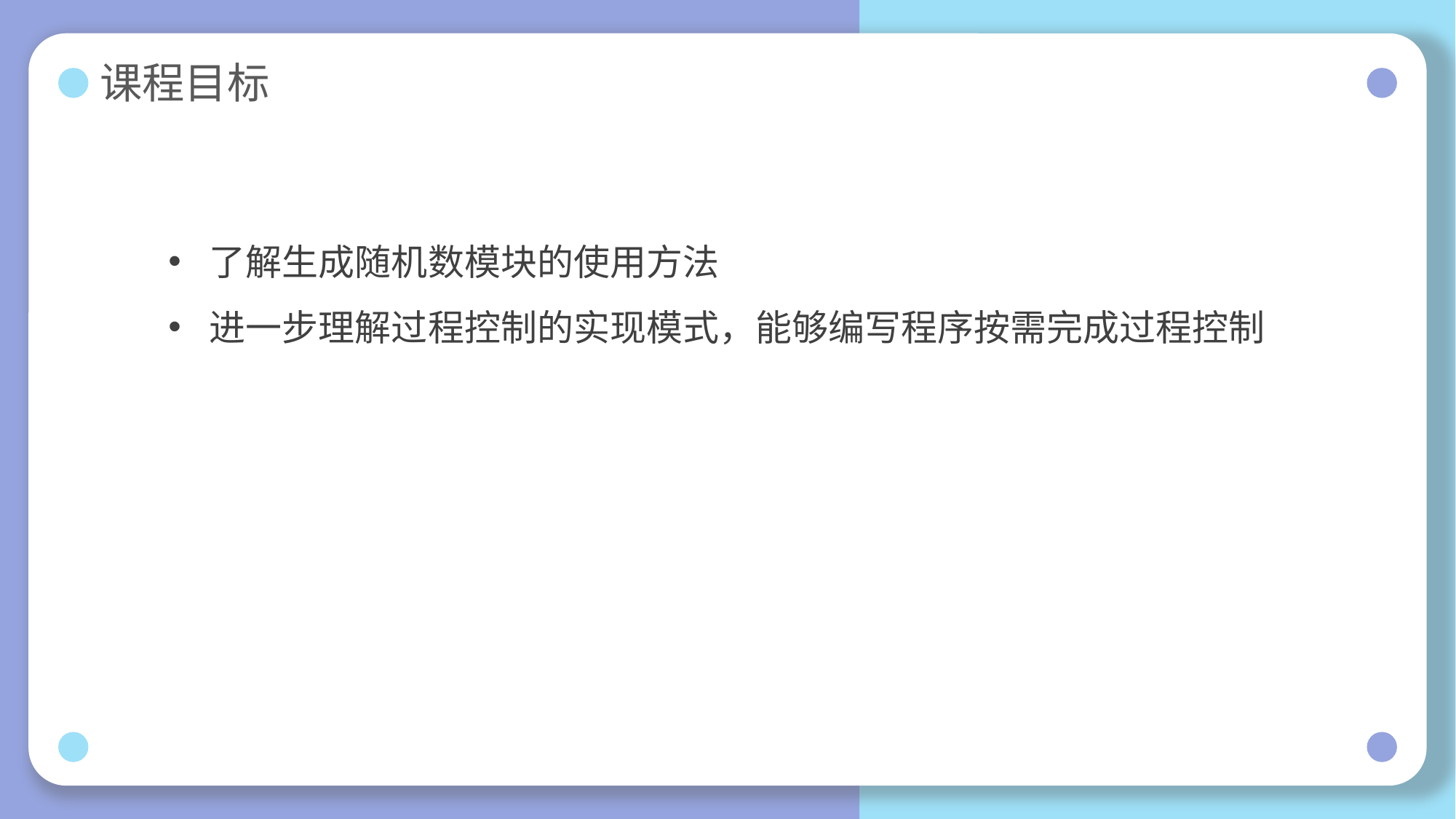

# 课程目标
了解生成随机数模块的使用方法
进一步理解过程控制的实现模式，能够编写程序按需完成过程控制